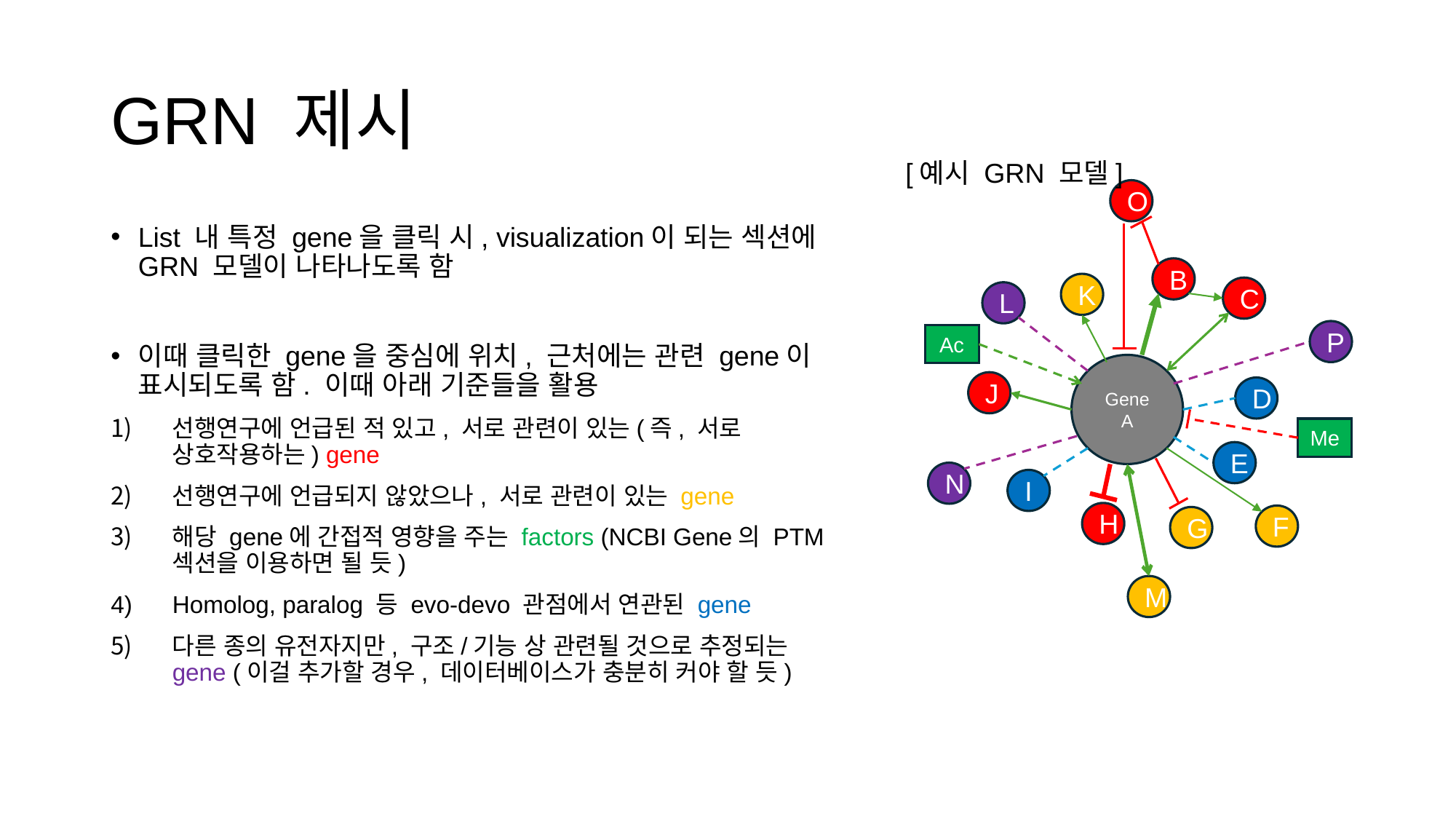

# GRN 제시
[예시 GRN 모델]
O
List 내 특정 gene을 클릭 시, visualization이 되는 섹션에 GRN 모델이 나타나도록 함

이때 클릭한 gene을 중심에 위치, 근처에는 관련 gene이 표시되도록 함. 이때 아래 기준들을 활용
선행연구에 언급된 적 있고, 서로 관련이 있는(즉, 서로 상호작용하는) gene
선행연구에 언급되지 않았으나, 서로 관련이 있는 gene
해당 gene에 간접적 영향을 주는 factors (NCBI Gene의 PTM 섹션을 이용하면 될 듯)
Homolog, paralog 등 evo-devo 관점에서 연관된 gene
다른 종의 유전자지만, 구조/기능 상 관련될 것으로 추정되는 gene (이걸 추가할 경우, 데이터베이스가 충분히 커야 할 듯)
B
K
C
L
P
Ac
Gene A
J
D
Me
E
N
I
H
F
G
M